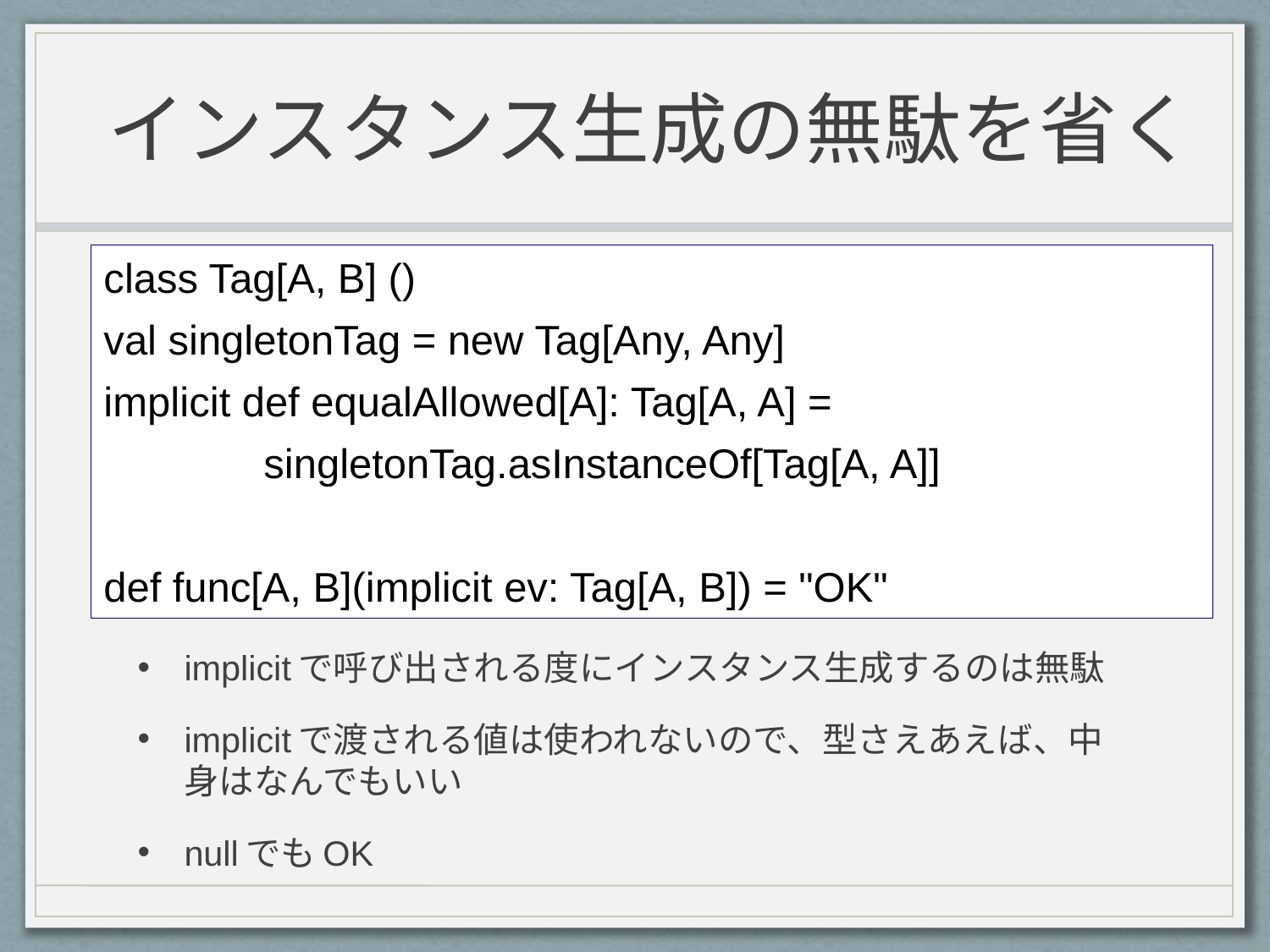

# インスタンス生成の無駄を省く
class Tag[A, B] ()
val singletonTag = new Tag[Any, Any]
implicit def equalAllowed[A]: Tag[A, A] =
              singletonTag.asInstanceOf[Tag[A, A]]

def func[A, B](implicit ev: Tag[A, B]) = "OK"

implicitで呼び出される度にインスタンス生成するのは無駄
implicitで渡される値は使われないので、型さえあえば、中身はなんでもいい
nullでもOK